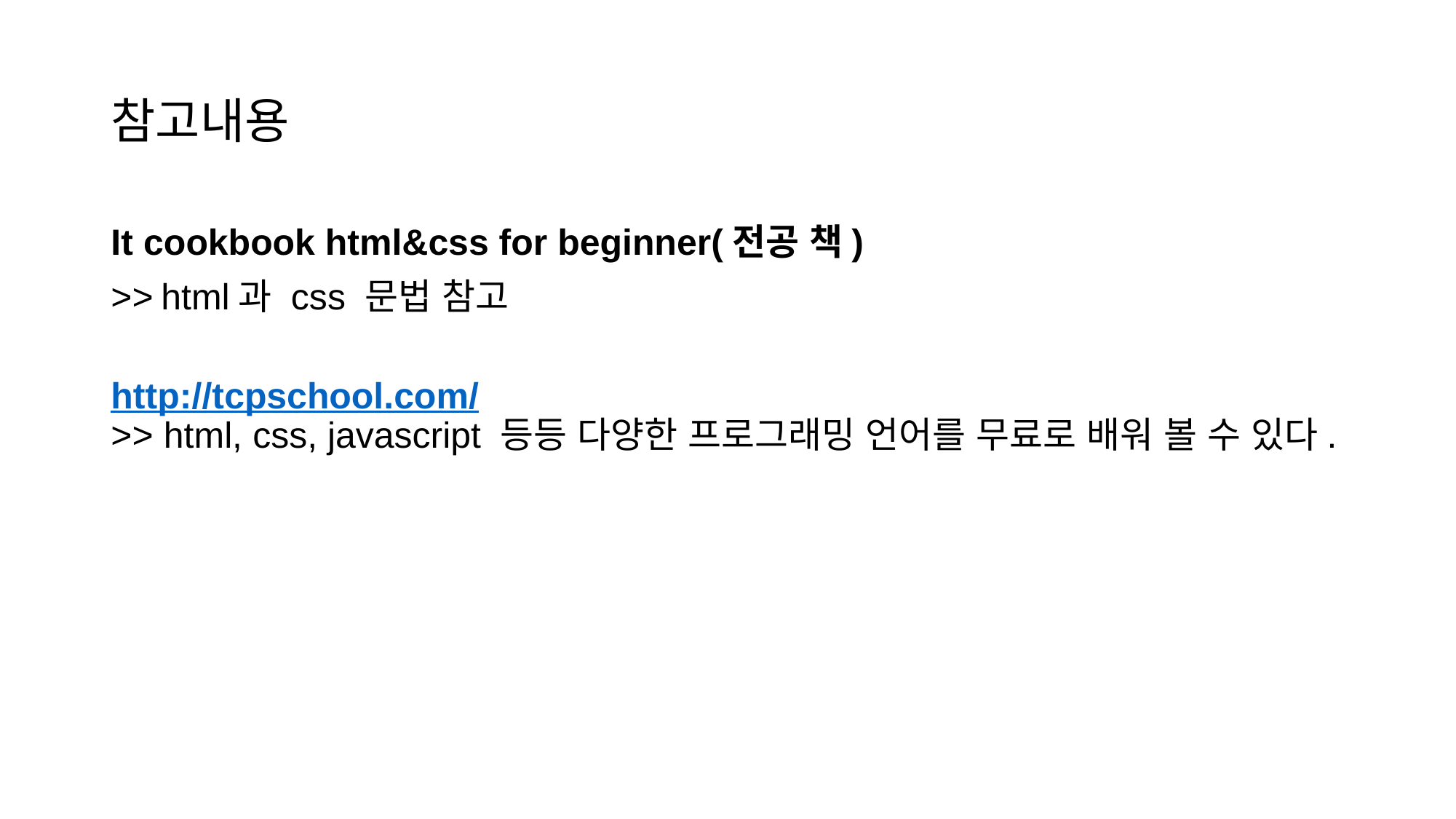

# 참고내용
It cookbook html&css for beginner(전공 책)
>> html과 css 문법 참고

http://tcpschool.com/
>> html, css, javascript 등등 다양한 프로그래밍 언어를 무료로 배워 볼 수 있다.